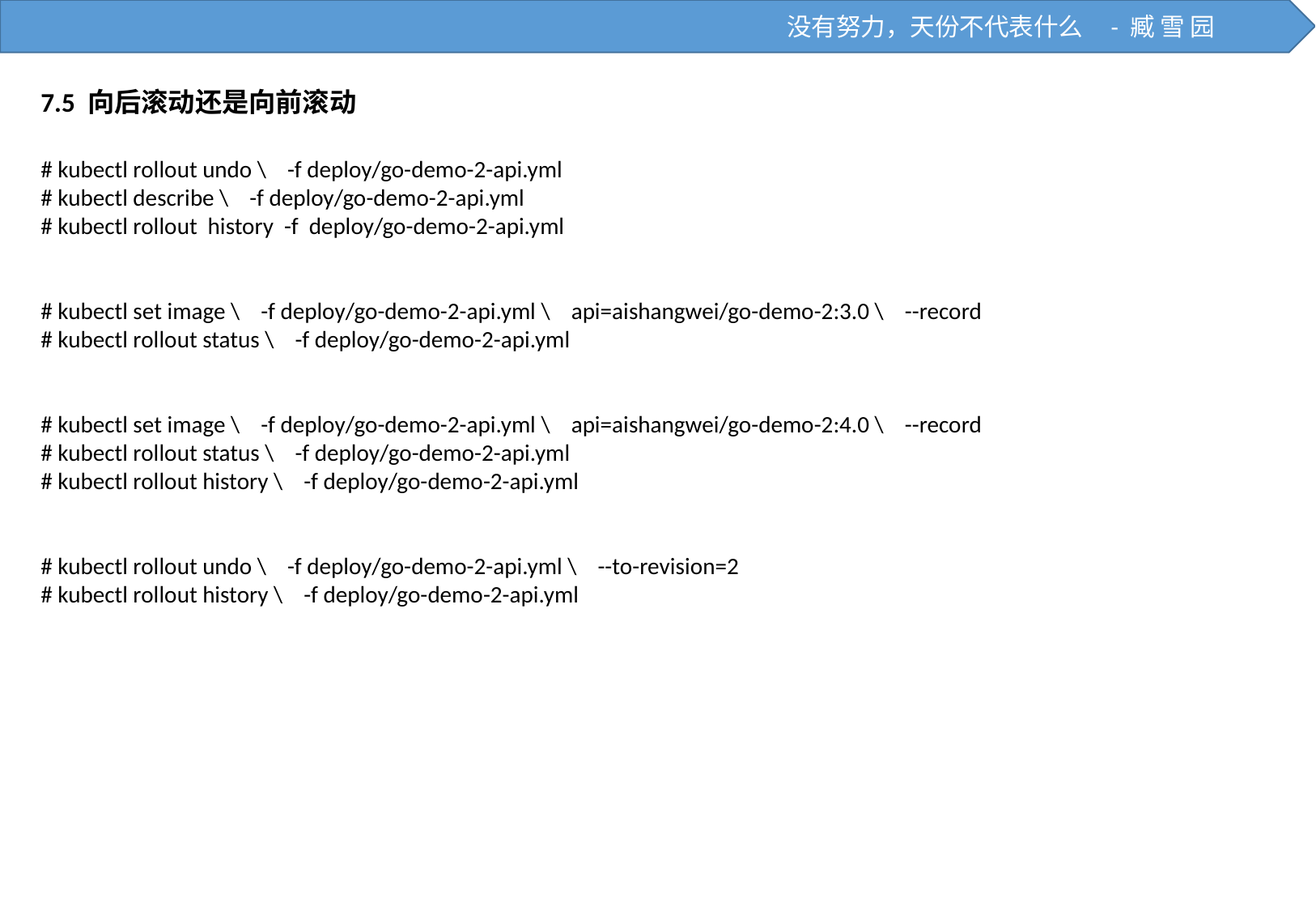

没有努力，天份不代表什么    - 臧 雪 园
7.5 向后滚动还是向前滚动

# kubectl rollout undo \    -f deploy/go-demo-2-api.yml
# kubectl describe \    -f deploy/go-demo-2-api.yml
# kubectl rollout  history  -f  deploy/go-demo-2-api.yml

# kubectl set image \    -f deploy/go-demo-2-api.yml \    api=aishangwei/go-demo-2:3.0 \    --record
# kubectl rollout status \    -f deploy/go-demo-2-api.yml

# kubectl set image \    -f deploy/go-demo-2-api.yml \    api=aishangwei/go-demo-2:4.0 \    --record
# kubectl rollout status \    -f deploy/go-demo-2-api.yml
# kubectl rollout history \    -f deploy/go-demo-2-api.yml

# kubectl rollout undo \    -f deploy/go-demo-2-api.yml \    --to-revision=2
# kubectl rollout history \    -f deploy/go-demo-2-api.yml